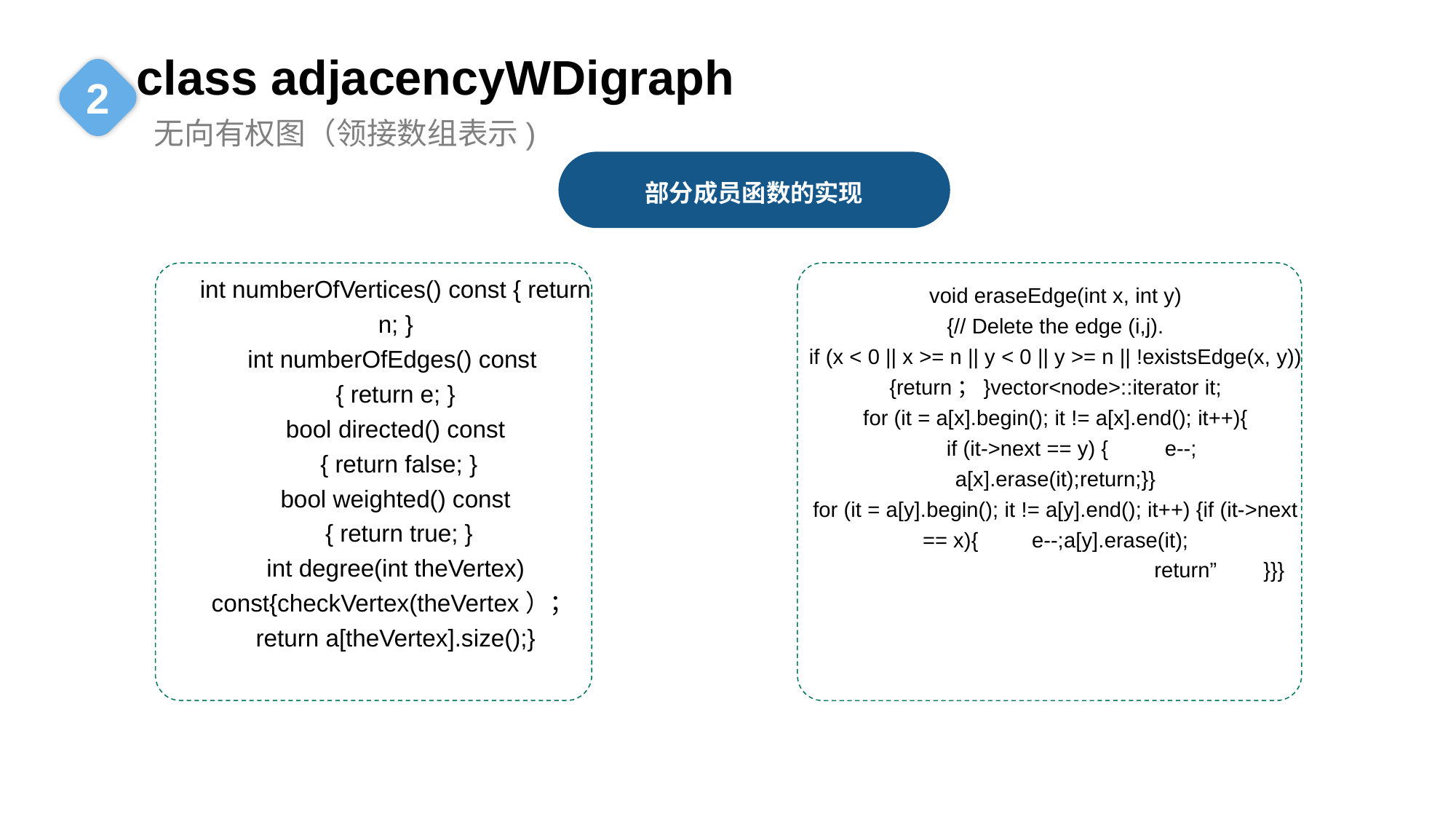

class adjacencyWDigraph
无向有权图（领接数组表示)

2

部分成员函数的实现
void eraseEdge(int x, int y)
{// Delete the edge (i,j).
if (x < 0 || x >= n || y < 0 || y >= n || !existsEdge(x, y)) {return；}vector<node>::iterator it;
for (it = a[x].begin(); it != a[x].end(); it++){
	if (it->next == y) {	e--;	a[x].erase(it);return;}}
for (it = a[y].begin(); it != a[y].end(); it++) {if (it->next == x){	e--;a[y].erase(it);
			return”	}}}

int numberOfVertices() const { return n; }
int numberOfEdges() const
{ return e; }
bool directed() const
 { return false; }
bool weighted() const
 { return true; }
int degree(int theVertex) const{checkVertex(theVertex）；return a[theVertex].size();}